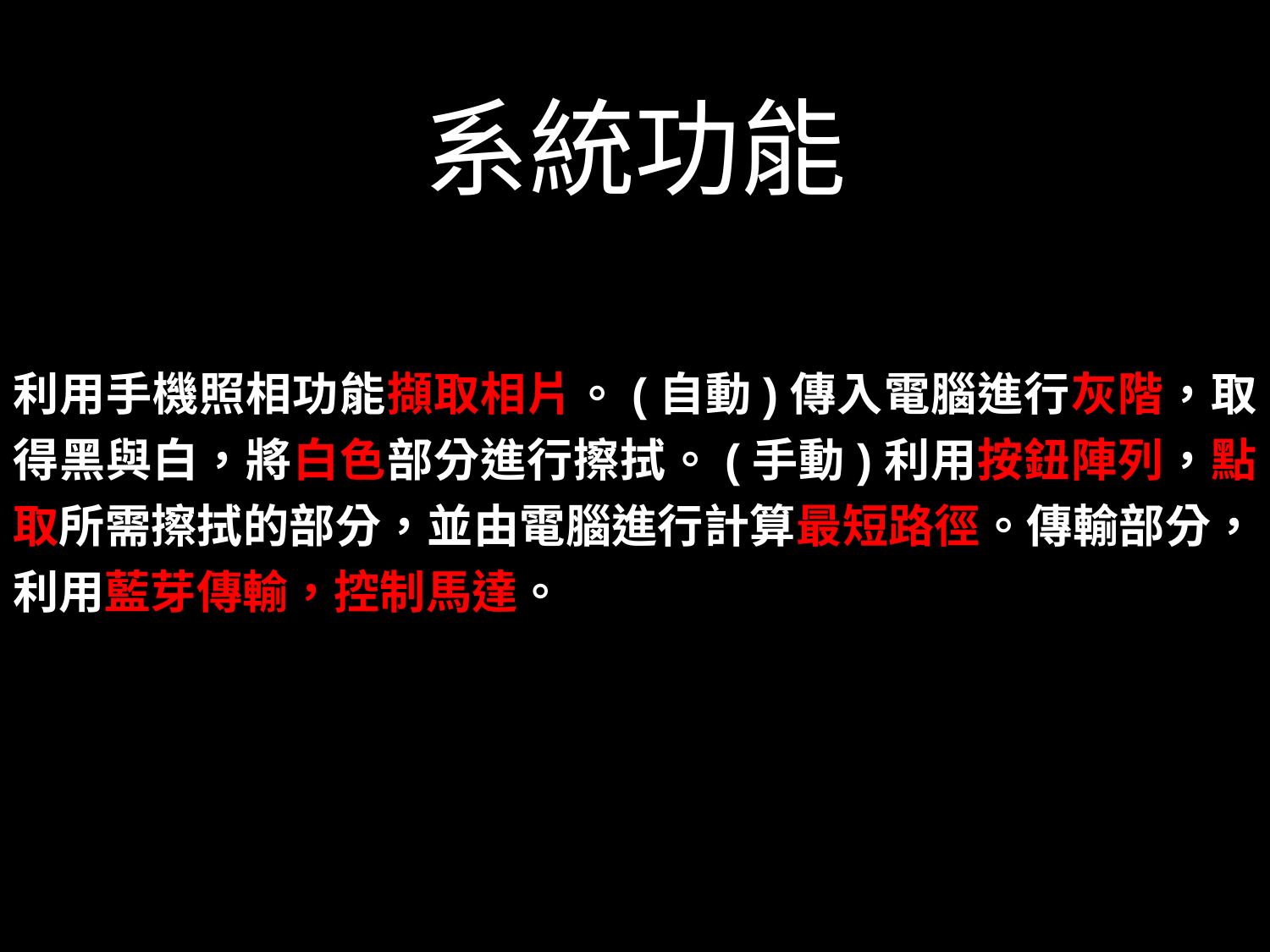

# 系統功能

利用手機照相功能擷取相片。(自動)傳入電腦進行灰階，取得黑與白，將白色部分進行擦拭。(手動)利用按鈕陣列，點取所需擦拭的部分，並由電腦進行計算最短路徑。傳輸部分，利用藍芽傳輸，控制馬達。